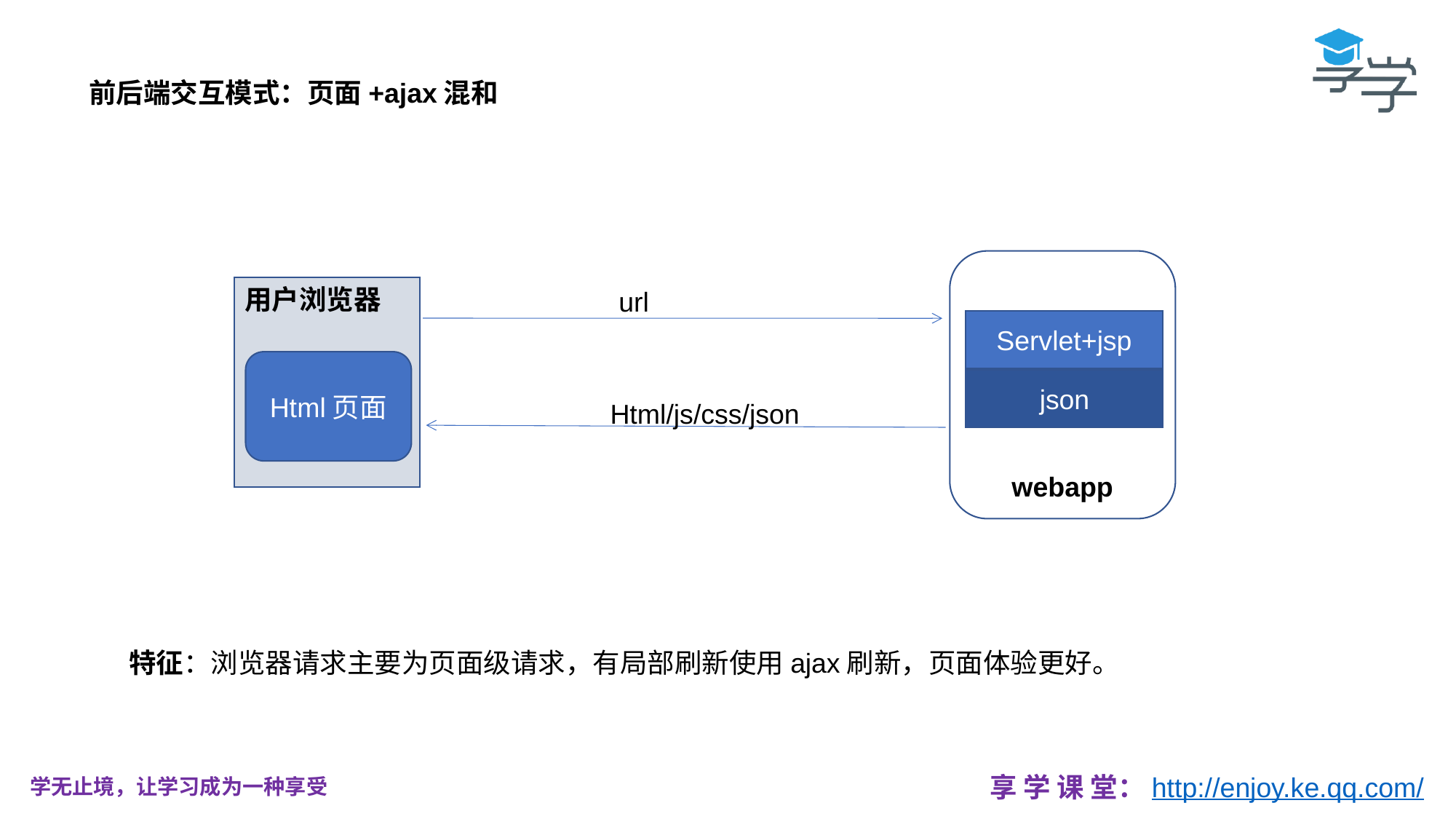

前后端交互模式：页面+ajax混和
webapp
用户浏览器
url
Servlet+jsp
Html页面
json
Html/js/css/json
特征：浏览器请求主要为页面级请求，有局部刷新使用ajax刷新，页面体验更好。